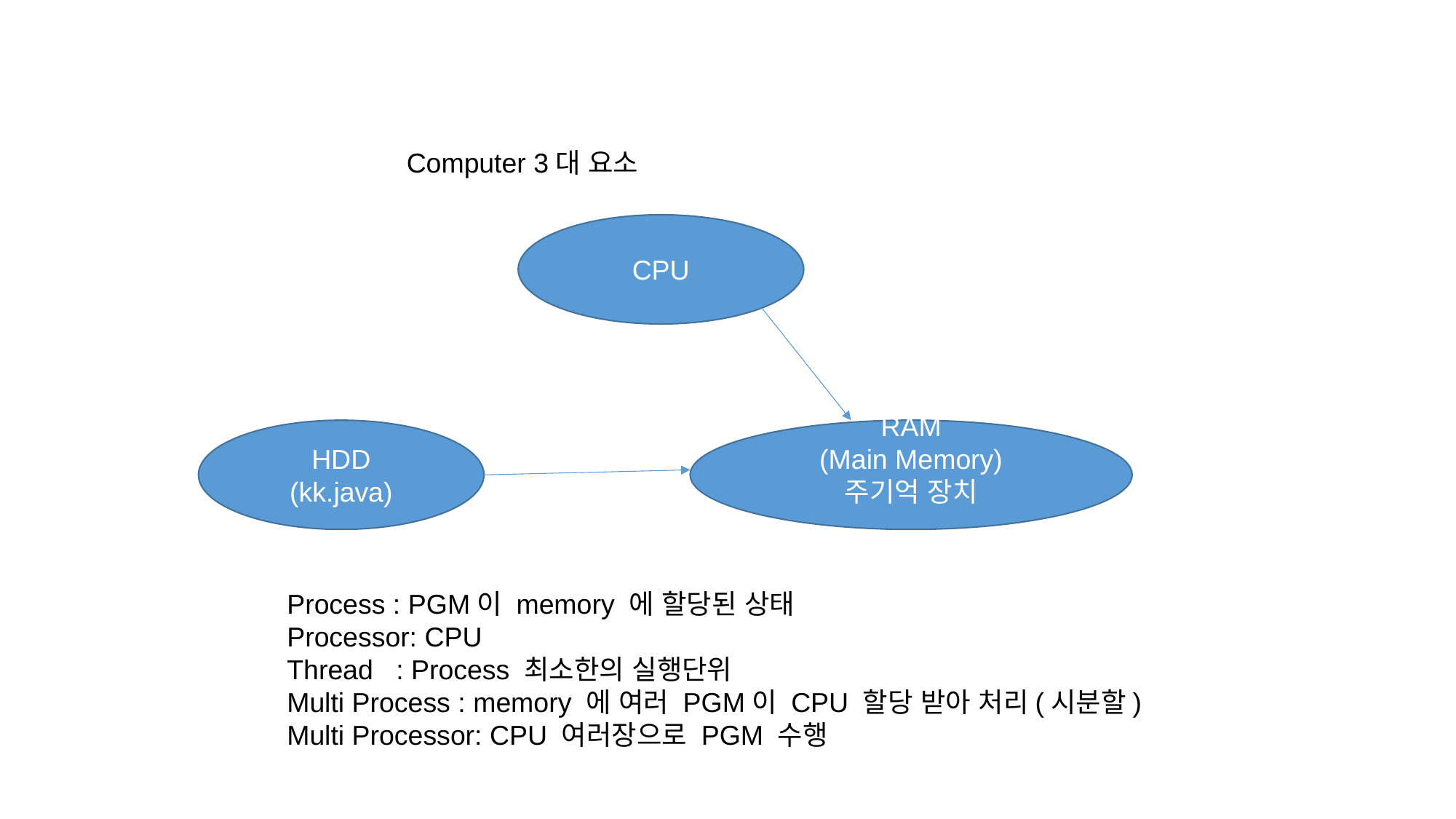

Computer 3대 요소
CPU
HDD
(kk.java)
RAM
(Main Memory)
주기억 장치

Process : PGM이 memory 에 할당된 상태
Processor: CPU
Thread   : Process 최소한의 실행단위
Multi Process : memory 에 여러 PGM이 CPU 할당 받아 처리(시분할)
Multi Processor: CPU 여러장으로 PGM 수행